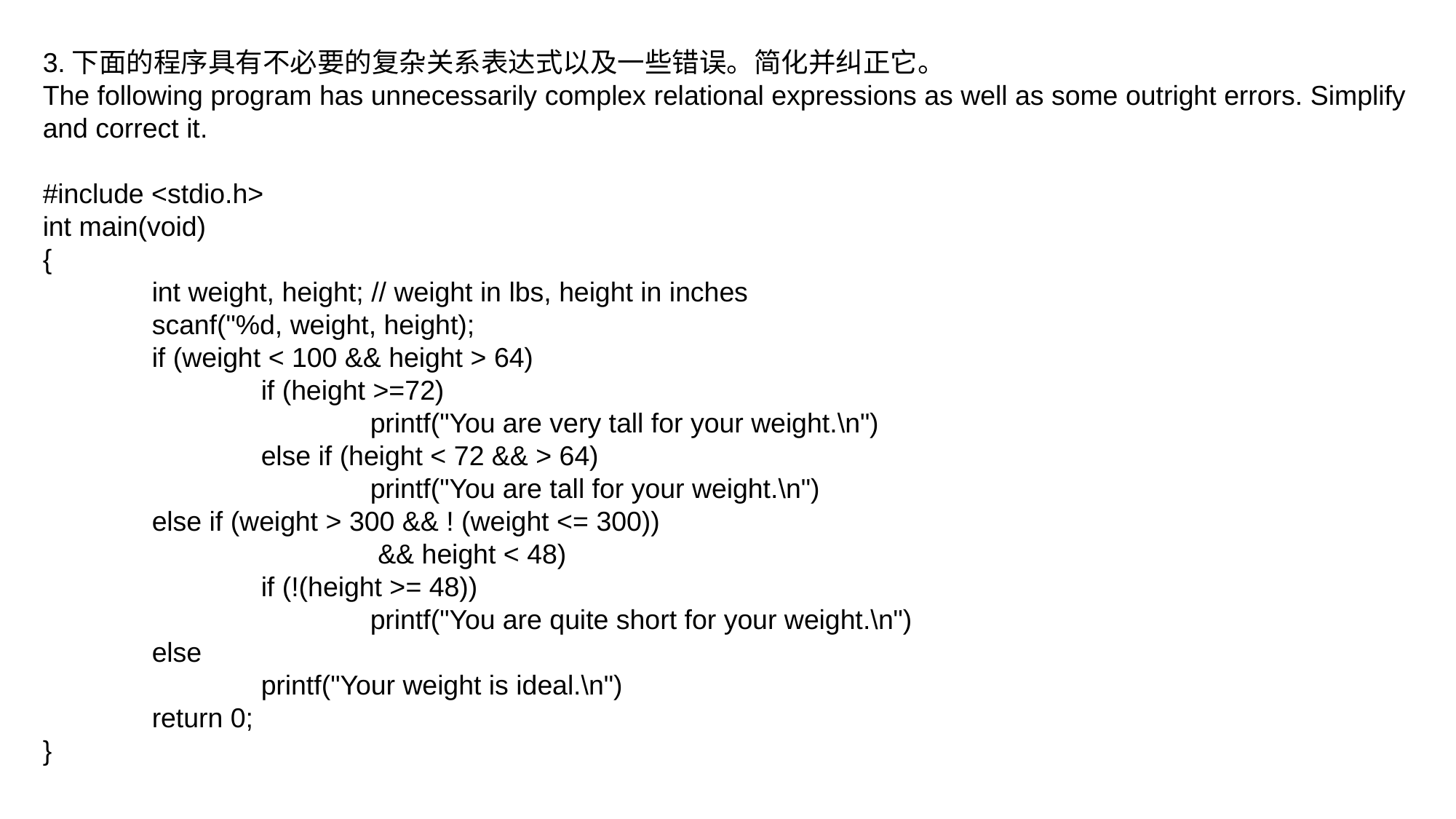

3.下面的程序具有不必要的复杂关系表达式以及一些错误。简化并纠正它。
The following program has unnecessarily complex relational expressions as well as some outright errors. Simplify and correct it.

#include <stdio.h>
int main(void)
{
	int weight, height; // weight in lbs, height in inches
	scanf("%d, weight, height);
	if (weight < 100 && height > 64)
		if (height >=72)
			printf("You are very tall for your weight.\n")
		else if (height < 72 && > 64)
			printf("You are tall for your weight.\n")
	else if (weight > 300 && ! (weight <= 300))
			 && height < 48)
		if (!(height >= 48))
			printf("You are quite short for your weight.\n")
	else
		printf("Your weight is ideal.\n")
	return 0;
}